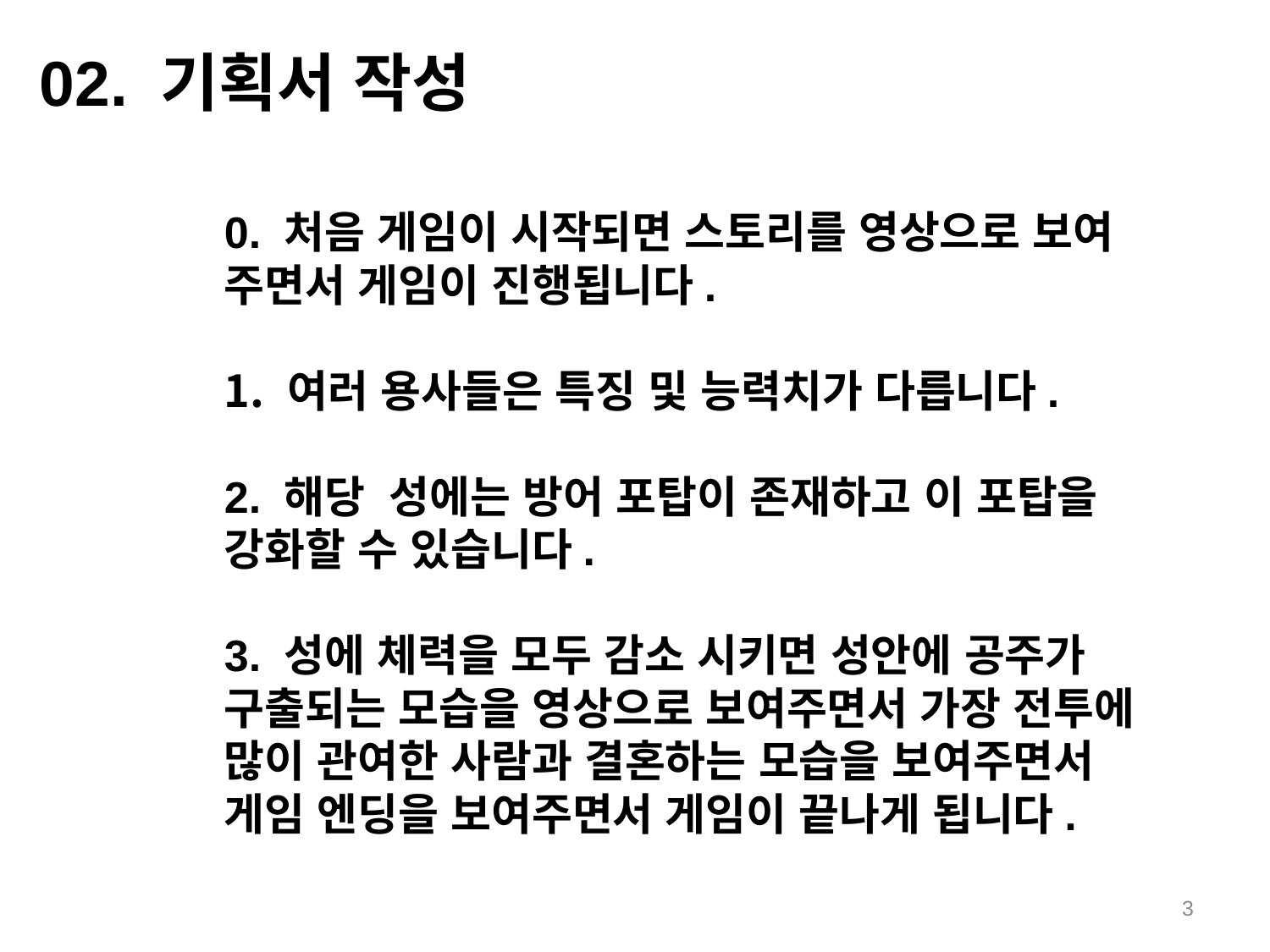

02. 기획서 작성
0. 처음 게임이 시작되면 스토리를 영상으로 보여
주면서 게임이 진행됩니다.

여러 용사들은 특징 및 능력치가 다릅니다.

2. 해당  성에는 방어 포탑이 존재하고 이 포탑을
강화할 수 있습니다.

3. 성에 체력을 모두 감소 시키면 성안에 공주가
구출되는 모습을 영상으로 보여주면서 가장 전투에
많이 관여한 사람과 결혼하는 모습을 보여주면서
게임 엔딩을 보여주면서 게임이 끝나게 됩니다.
3